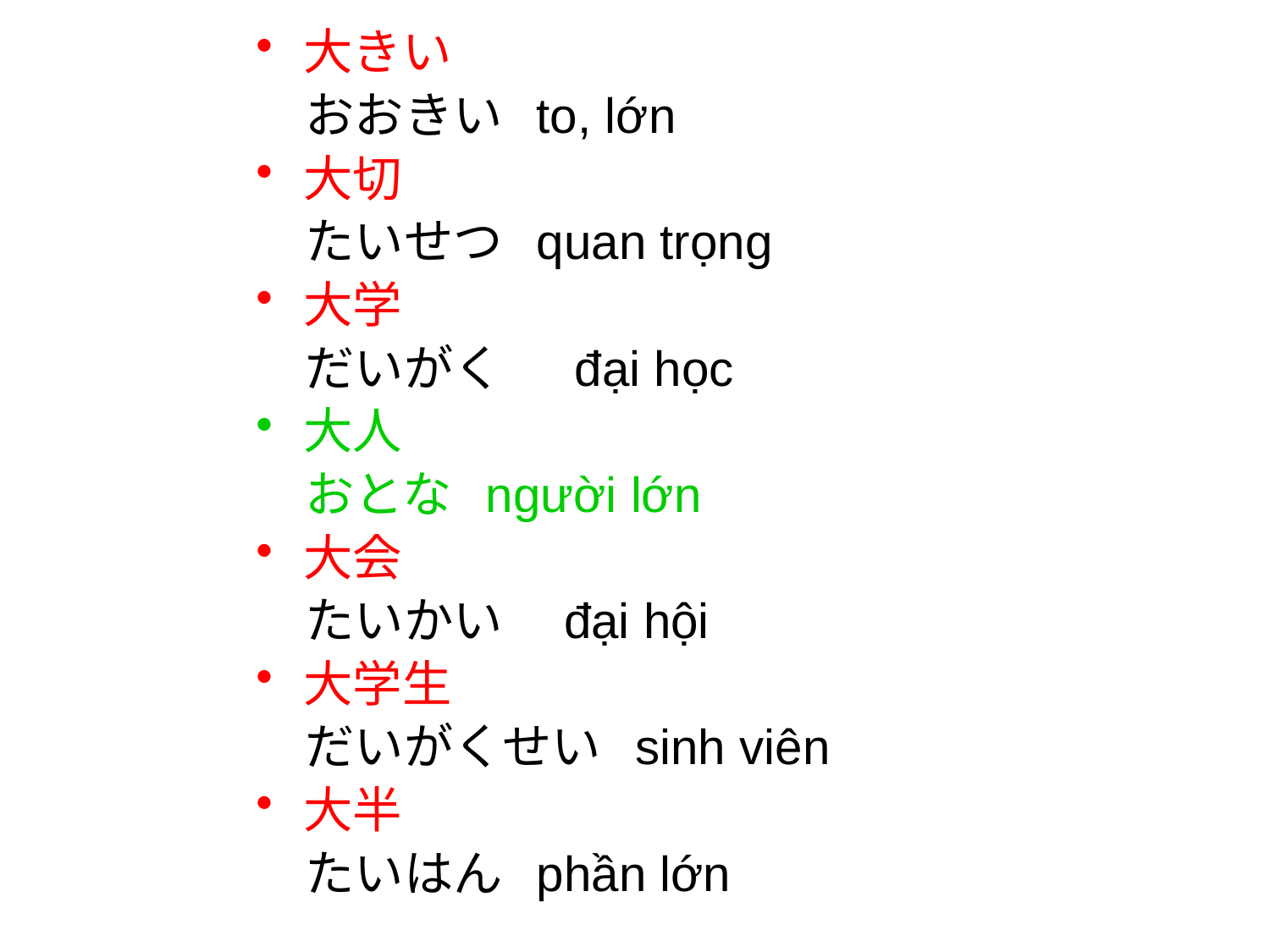

大きい
　おおきい  to, lớn
大切
　たいせつ  quan trọng
大学
　だいがく　 đại học
大人
　おとな  người lớn
大会
　たいかい　đại hội
大学生
　だいがくせい  sinh viên
大半
　たいはん  phần lớn